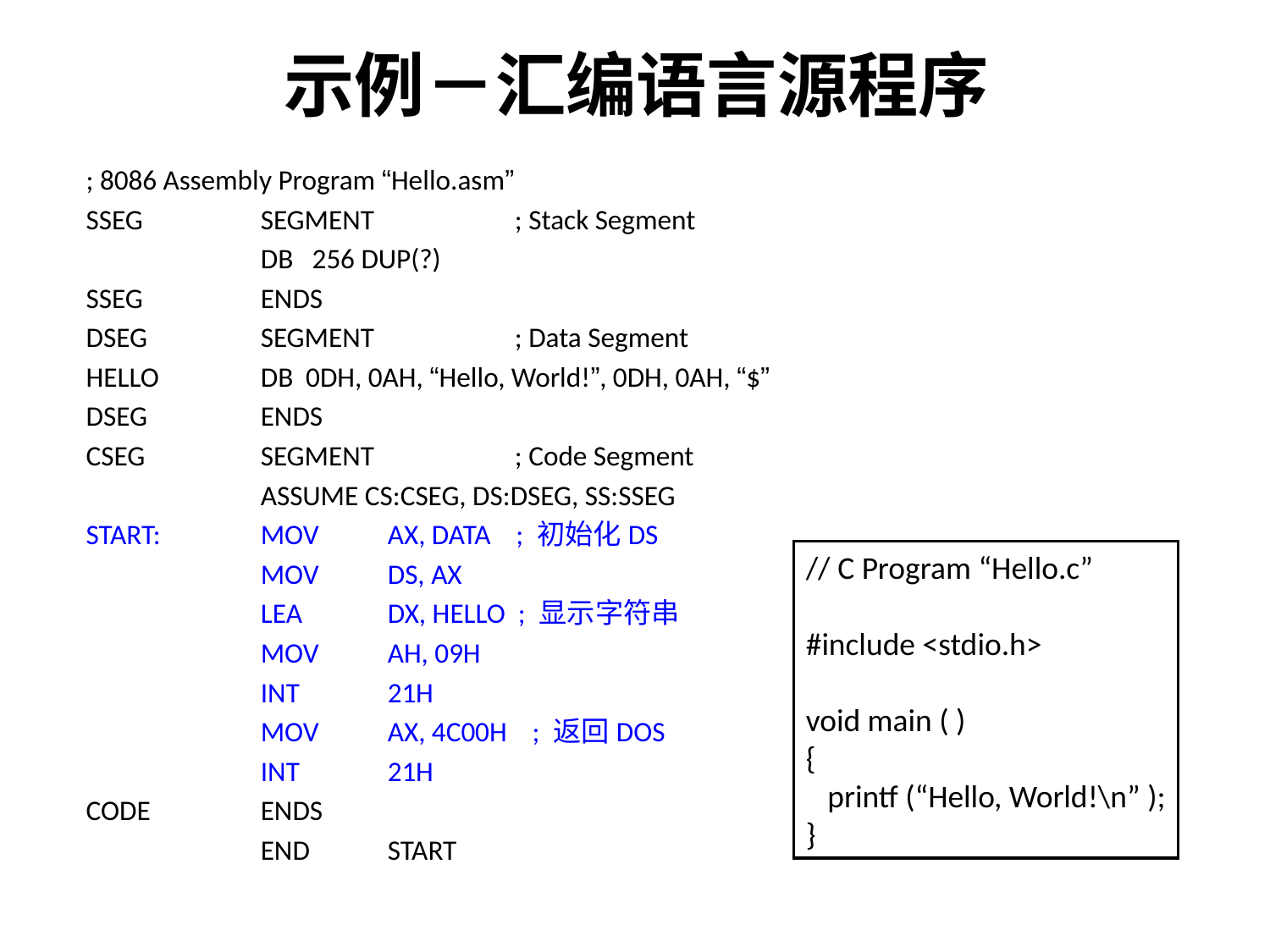

# 示例－汇编语言源程序
; 8086 Assembly Program “Hello.asm”
SSEG	SEGMENT		; Stack Segment
		DB   256 DUP(?)
SSEG	ENDS
DSEG	SEGMENT		; Data Segment
HELLO	DB  0DH, 0AH, “Hello, World!”, 0DH, 0AH, “$”
DSEG	ENDS
CSEG	SEGMENT		; Code Segment
		ASSUME CS:CSEG, DS:DSEG, SS:SSEG
START:	MOV 	AX, DATA    ; 初始化DS
		MOV 	DS, AX
		LEA 	DX, HELLO  ; 显示字符串
		MOV 	AH, 09H
		INT 	21H
		MOV	AX, 4C00H    ; 返回DOS
		INT	21H
CODE	ENDS
		END 	START
// C Program “Hello.c”

#include <stdio.h>

void main ( )
{
   printf (“Hello, World!\n” );
}